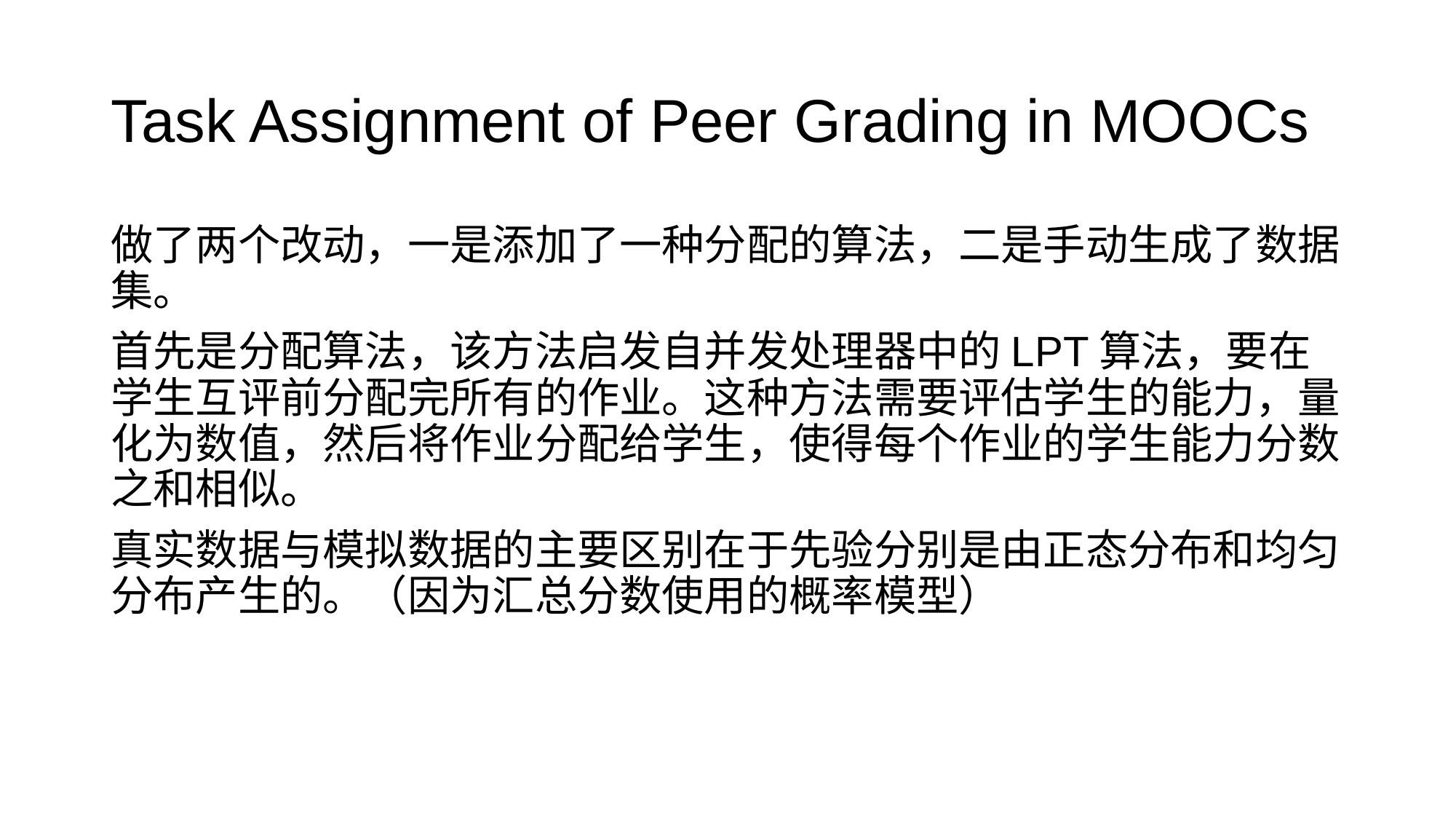

# Task Assignment of Peer Grading in MOOCs
做了两个改动，一是添加了一种分配的算法，二是手动生成了数据集。
首先是分配算法，该方法启发自并发处理器中的LPT算法，要在学生互评前分配完所有的作业。这种方法需要评估学生的能力，量化为数值，然后将作业分配给学生，使得每个作业的学生能力分数之和相似。
真实数据与模拟数据的主要区别在于先验分别是由正态分布和均匀分布产生的。（因为汇总分数使用的概率模型）